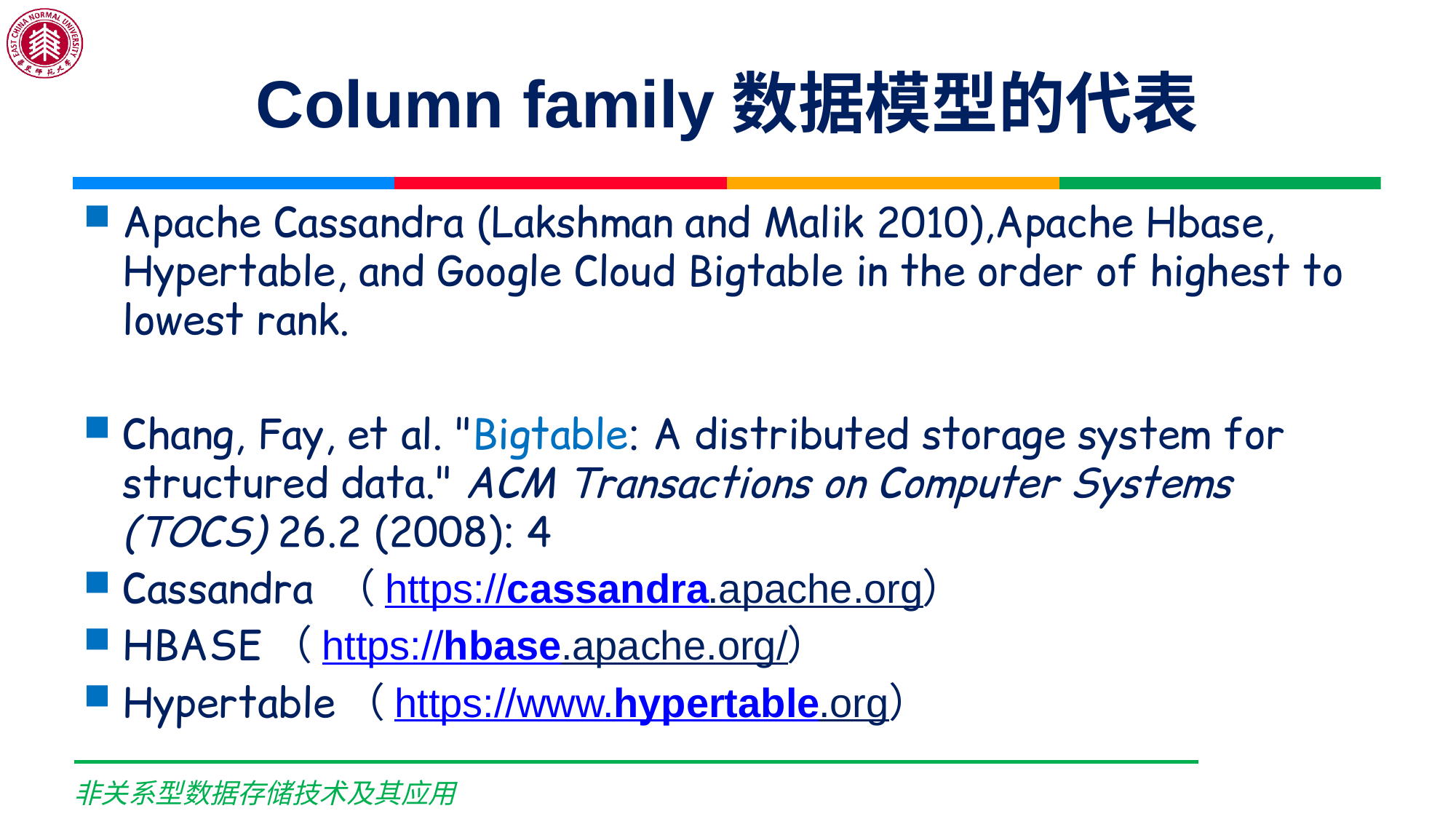

# Column family数据模型的代表
Apache Cassandra (Lakshman and Malik 2010),Apache Hbase, Hypertable, and Google Cloud Bigtable in the order of highest to lowest rank.

Chang, Fay, et al. "Bigtable: A distributed storage system for structured data." ACM Transactions on Computer Systems (TOCS) 26.2 (2008): 4
Cassandra （https://cassandra.apache.org）
HBASE（https://hbase.apache.org/）
Hypertable（https://www.hypertable.org）